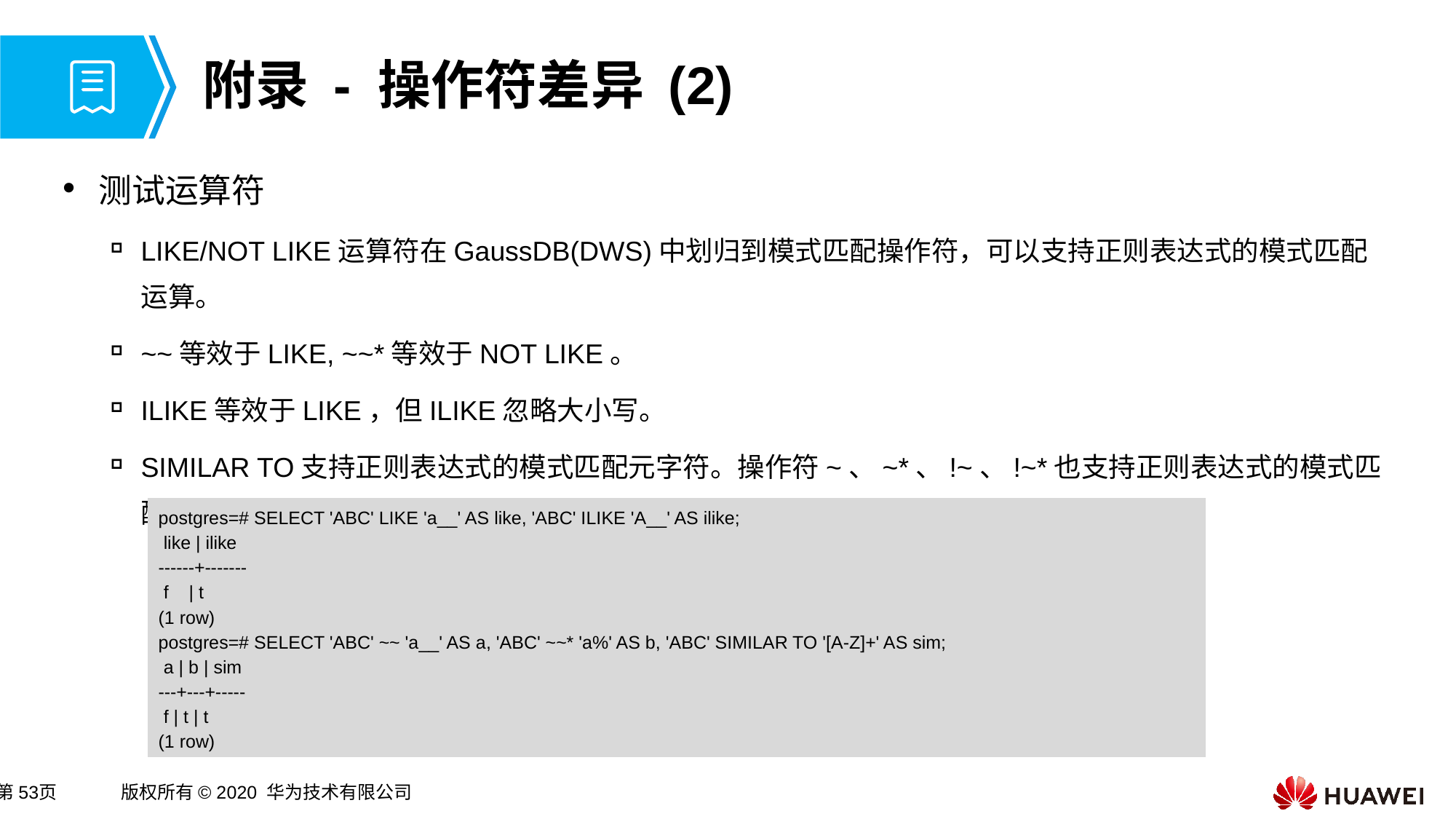

# 附录 - 操作符差异 (2)
测试运算符
LIKE/NOT LIKE运算符在GaussDB(DWS)中划归到模式匹配操作符，可以支持正则表达式的模式匹配运算。
~~等效于LIKE, ~~*等效于NOT LIKE。
ILIKE等效于LIKE，但ILIKE忽略大小写。
SIMILAR TO支持正则表达式的模式匹配元字符。操作符~、~*、!~、!~*也支持正则表达式的模式匹配。

postgres=# SELECT 'ABC' LIKE 'a__' AS like, 'ABC' ILIKE 'A__' AS ilike;
 like | ilike ​
------+-------​
 f    | t​
(1 row)​
postgres=# SELECT 'ABC' ~~ 'a__' AS a, 'ABC' ~~* 'a%' AS b, 'ABC' SIMILAR TO '[A-Z]+' AS sim;​
 a | b | sim ​
---+---+-----​
 f | t | t​
(1 row)